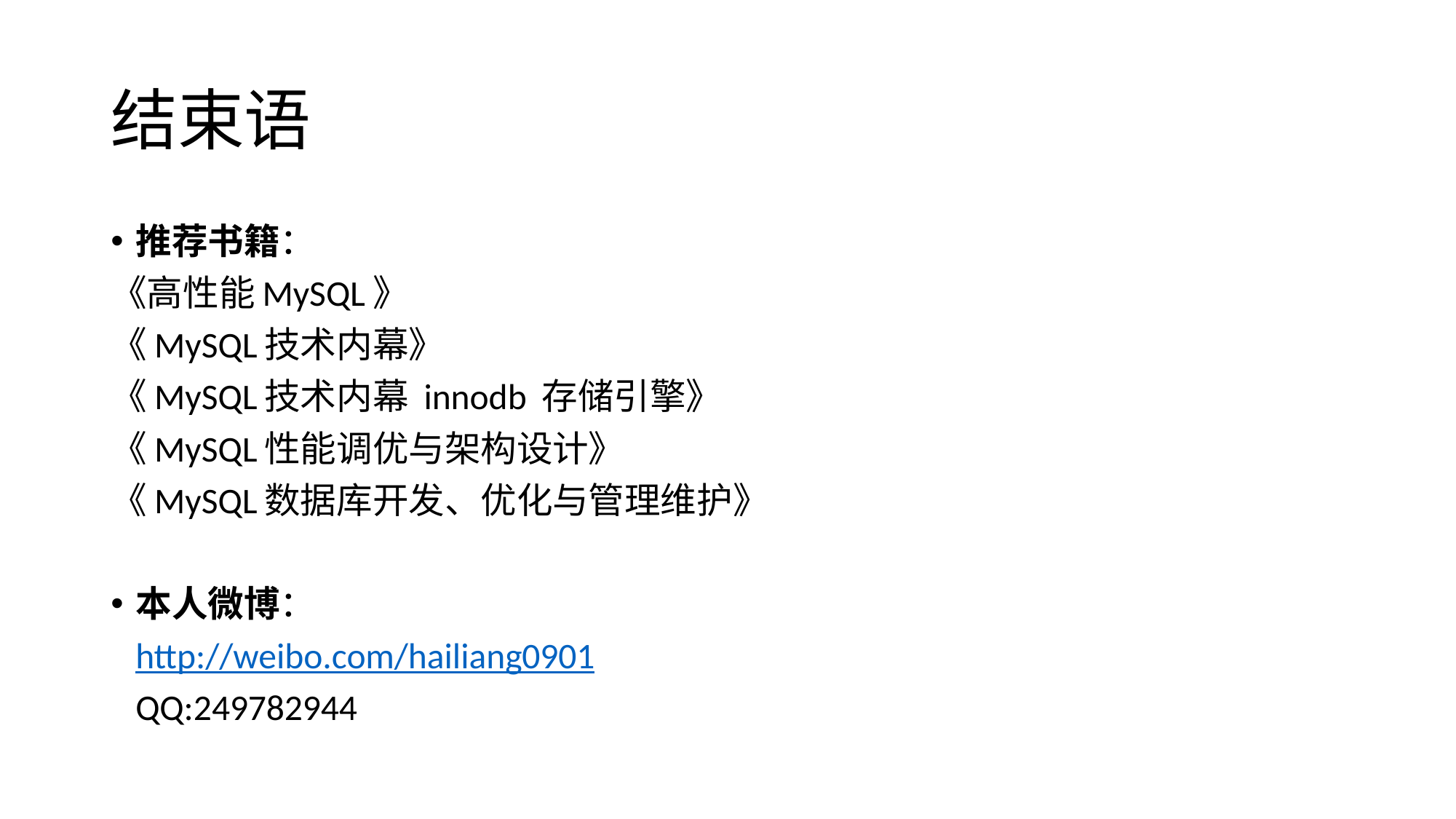

# 结束语
推荐书籍：
《高性能MySQL》
《MySQL技术内幕》
《MySQL技术内幕 innodb 存储引擎》
《MySQL性能调优与架构设计》
《MySQL数据库开发、优化与管理维护》

本人微博：
   http://weibo.com/hailiang0901
   QQ:249782944